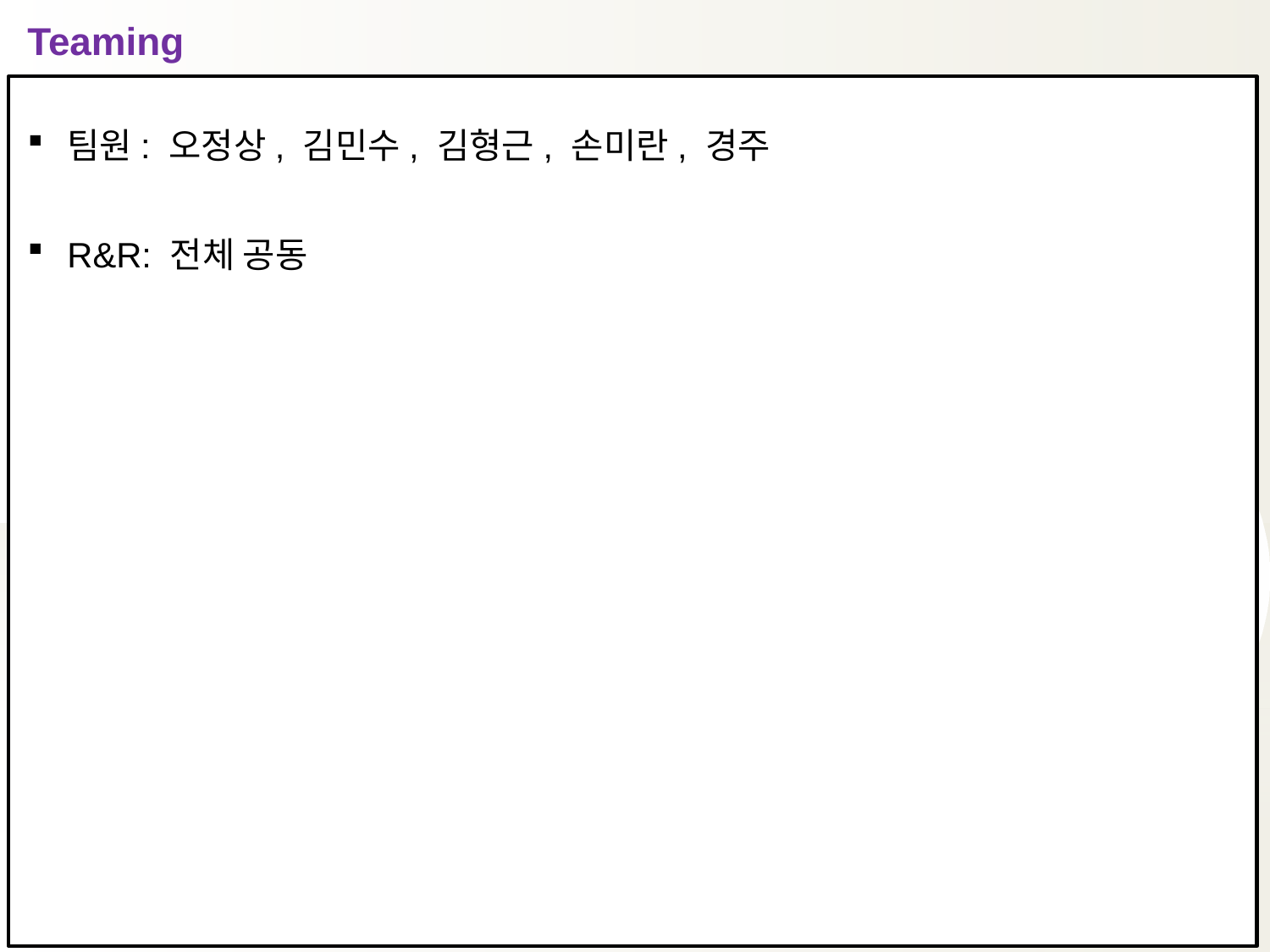

Teaming

팀원: 오정상, 김민수, 김형근, 손미란, 경주
R&R: 전체 공동